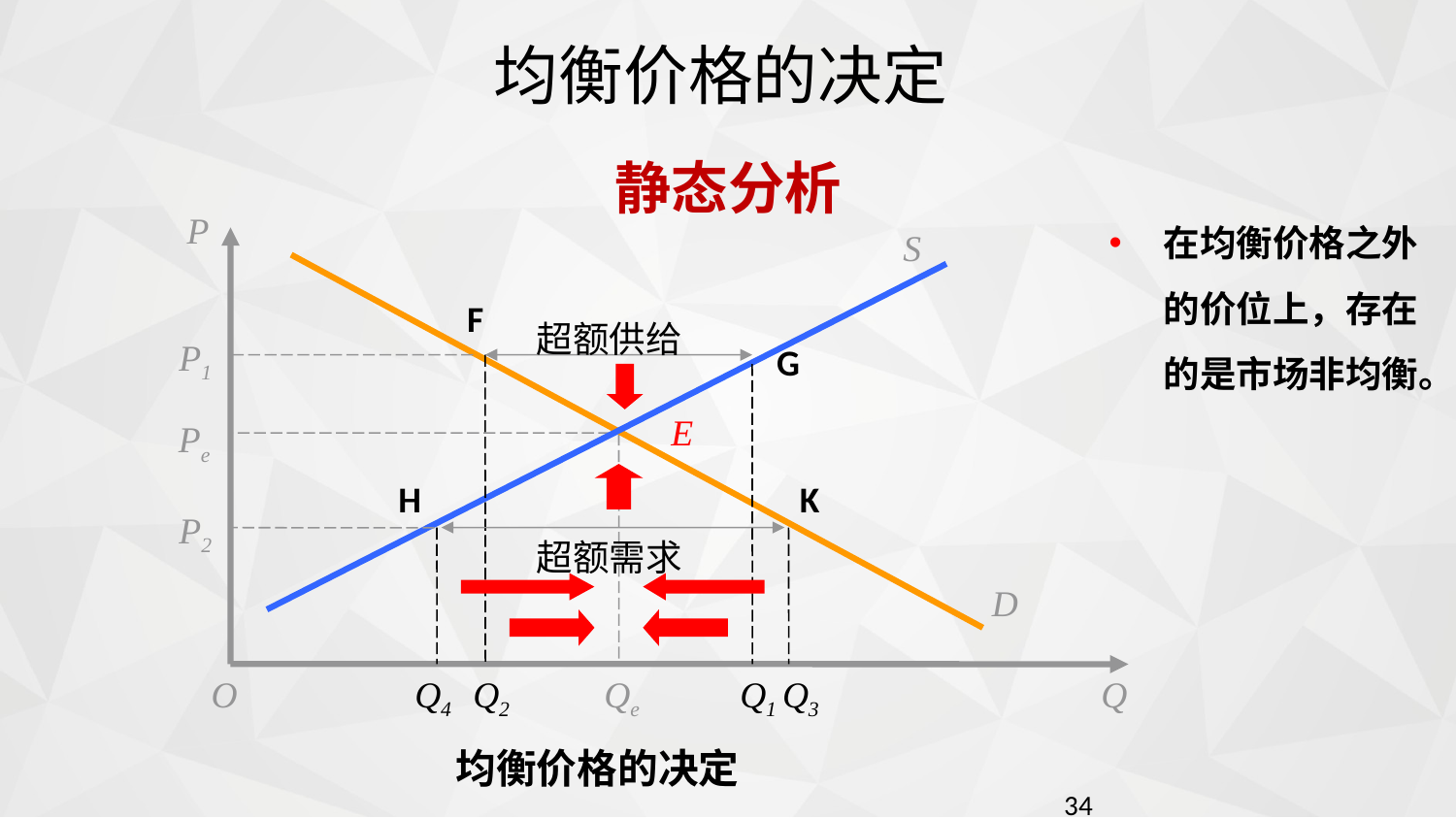

# 均衡价格的决定
静态分析
在均衡价格之外的价位上，存在的是市场非均衡。
P
S

E
Pe

D
O

Qe
Q
F
超额供给
P1

Q2
Q1
G

P2

超额需求

Q4
Q3
H
K
均衡价格的决定
 34